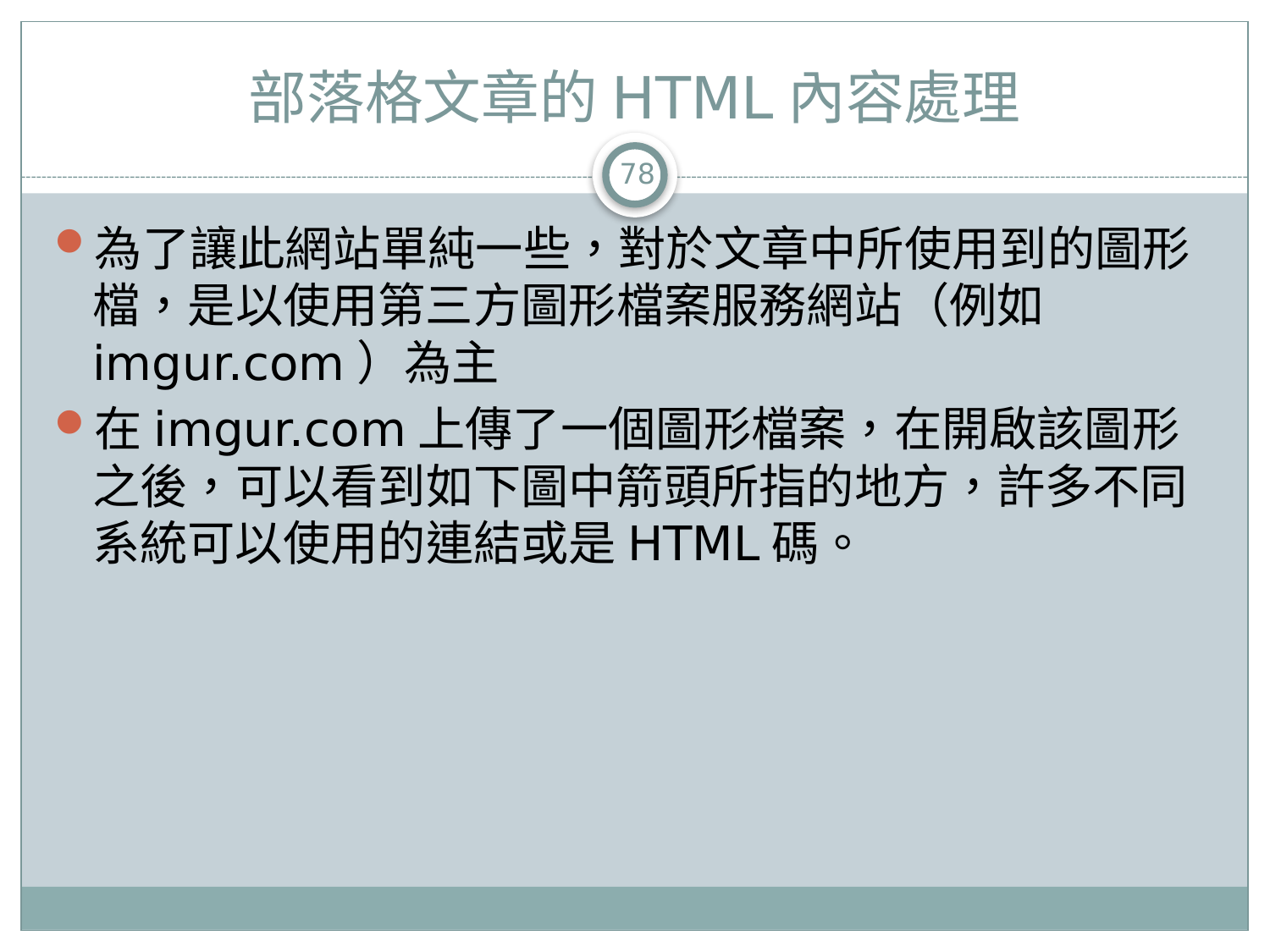

# 部落格文章的HTML內容處理
78
為了讓此網站單純一些，對於文章中所使用到的圖形檔，是以使用第三方圖形檔案服務網站（例如imgur.com）為主
在imgur.com上傳了一個圖形檔案，在開啟該圖形之後，可以看到如下圖中箭頭所指的地方，許多不同系統可以使用的連結或是HTML碼。